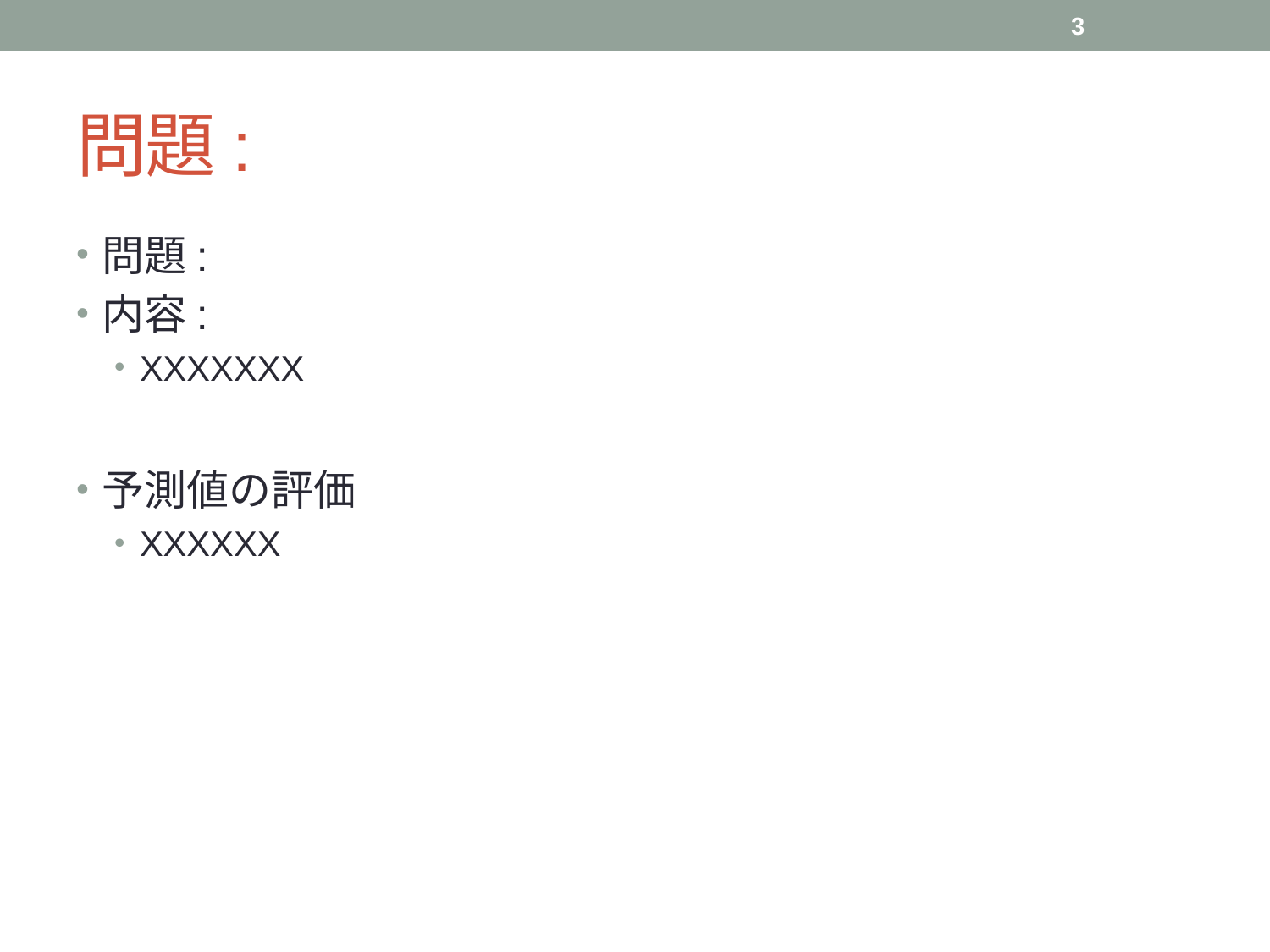

3
# 問題:
問題:
内容:
XXXXXXX

予測値の評価
XXXXXX